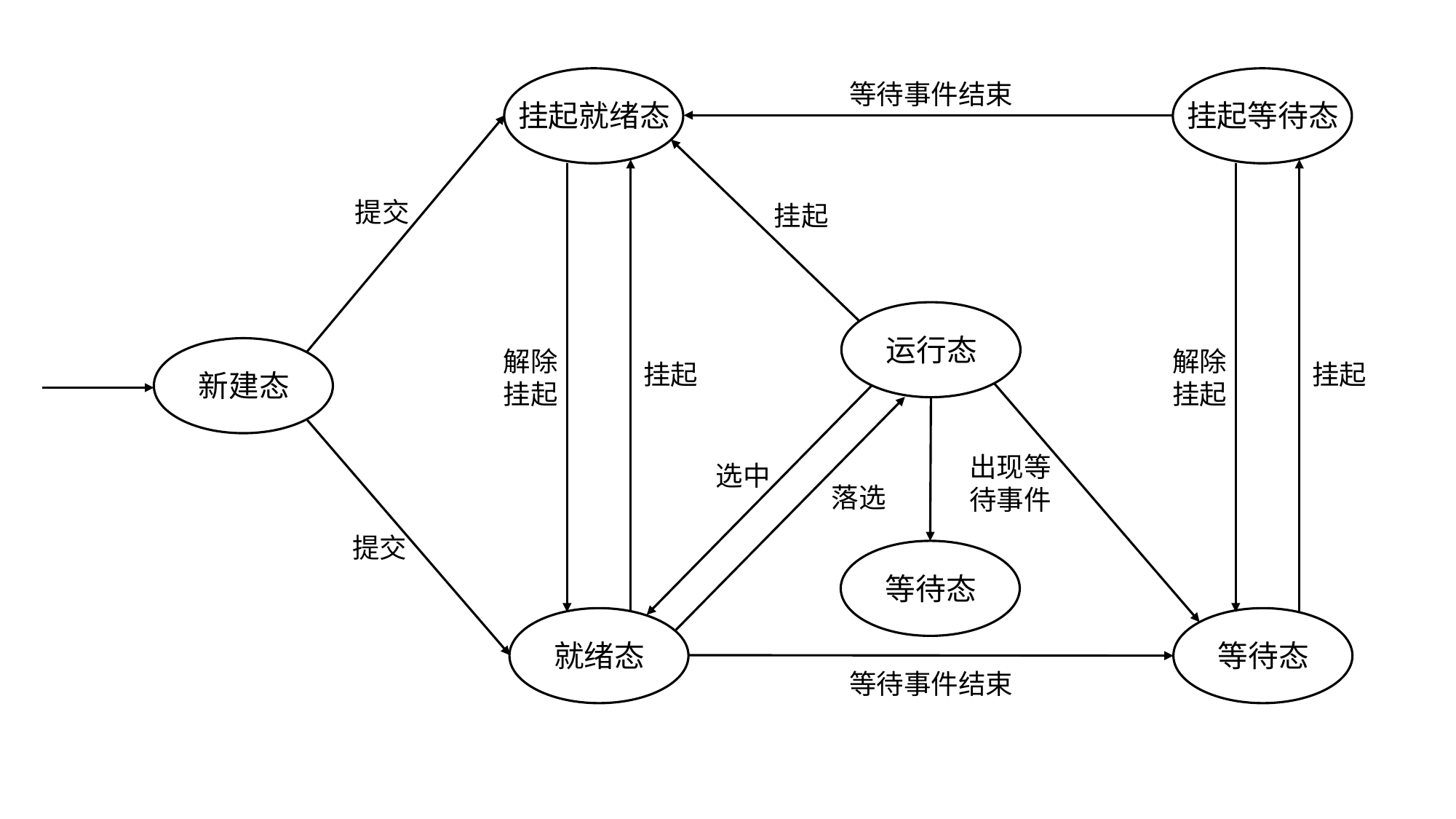

挂起就绪态

挂起等待态
等待事件结束
提交
挂起

运行态

新建态
解除
挂起
解除
挂起
挂起
挂起
出现等
待事件
选中
落选
提交

等待态

就绪态

等待态
等待事件结束